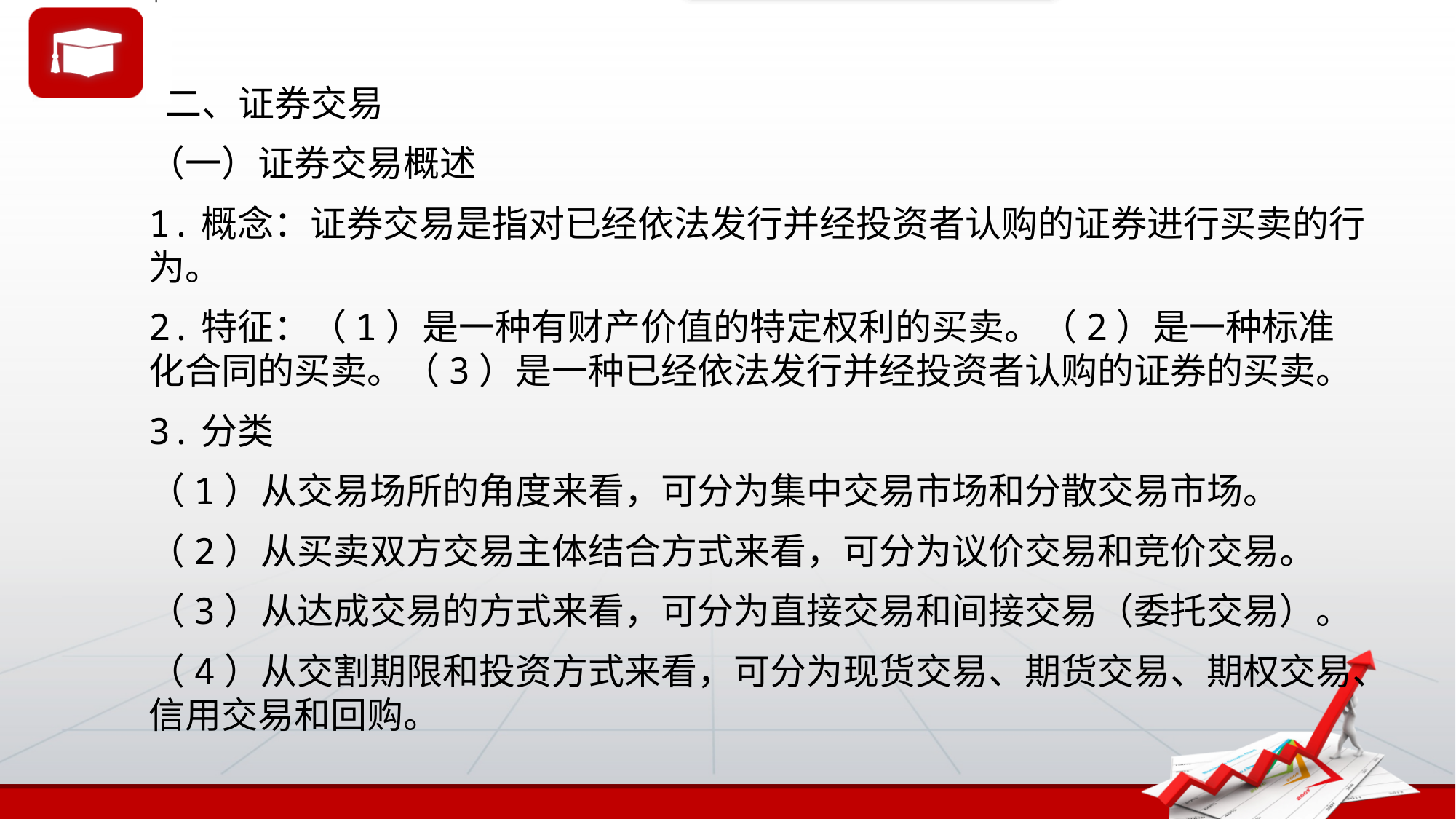

二、证券交易
（一）证券交易概述
1.概念：证券交易是指对已经依法发行并经投资者认购的证券进行买卖的行为。
2.特征：（1）是一种有财产价值的特定权利的买卖。（2）是一种标准化合同的买卖。（3）是一种已经依法发行并经投资者认购的证券的买卖。
3.分类
（1）从交易场所的角度来看，可分为集中交易市场和分散交易市场。
（2）从买卖双方交易主体结合方式来看，可分为议价交易和竞价交易。
（3）从达成交易的方式来看，可分为直接交易和间接交易（委托交易）。
（4）从交割期限和投资方式来看，可分为现货交易、期货交易、期权交易、信用交易和回购。